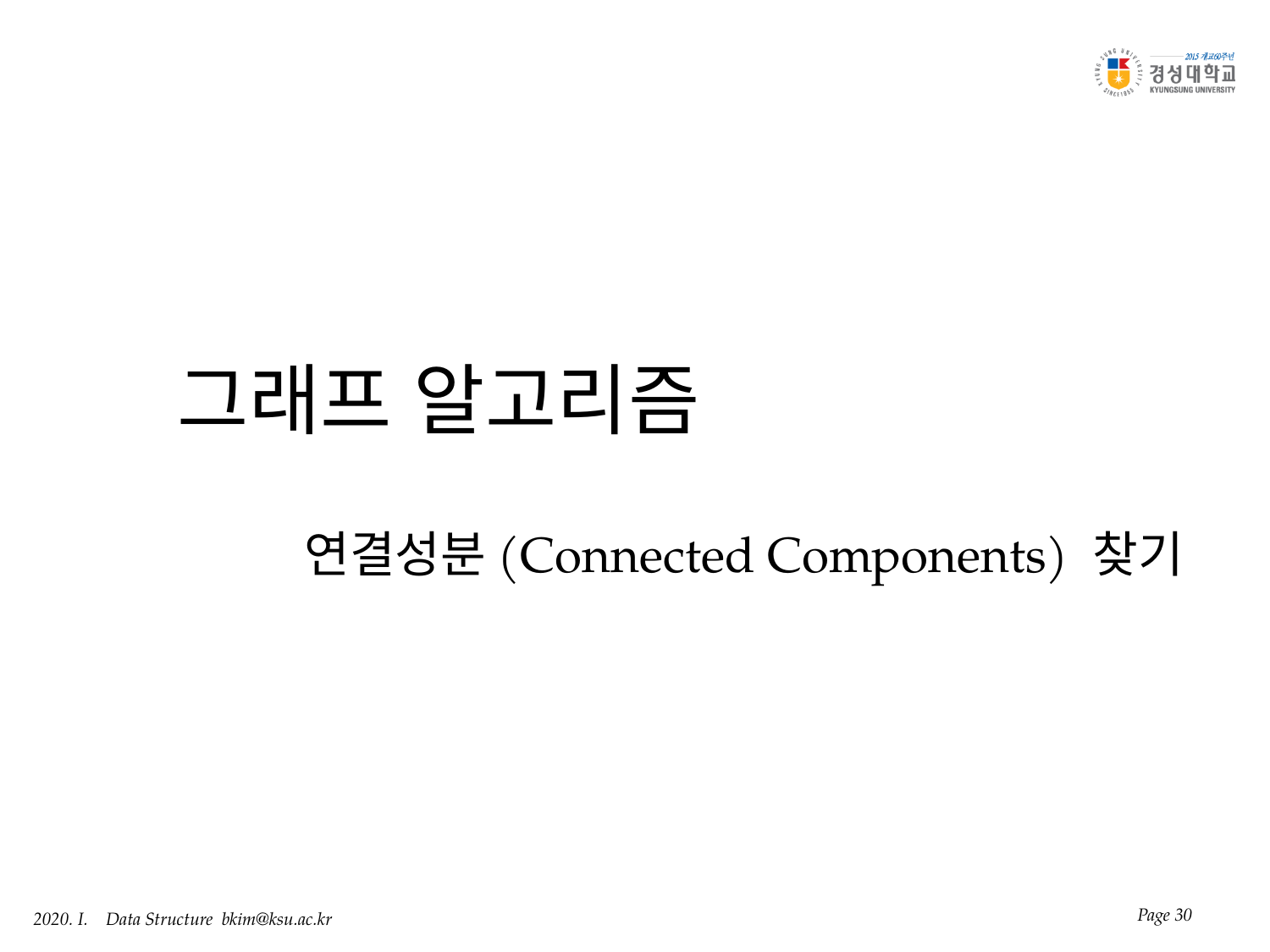

# 그래프 알고리즘 연결성분(Connected Components) 찾기
Page 30